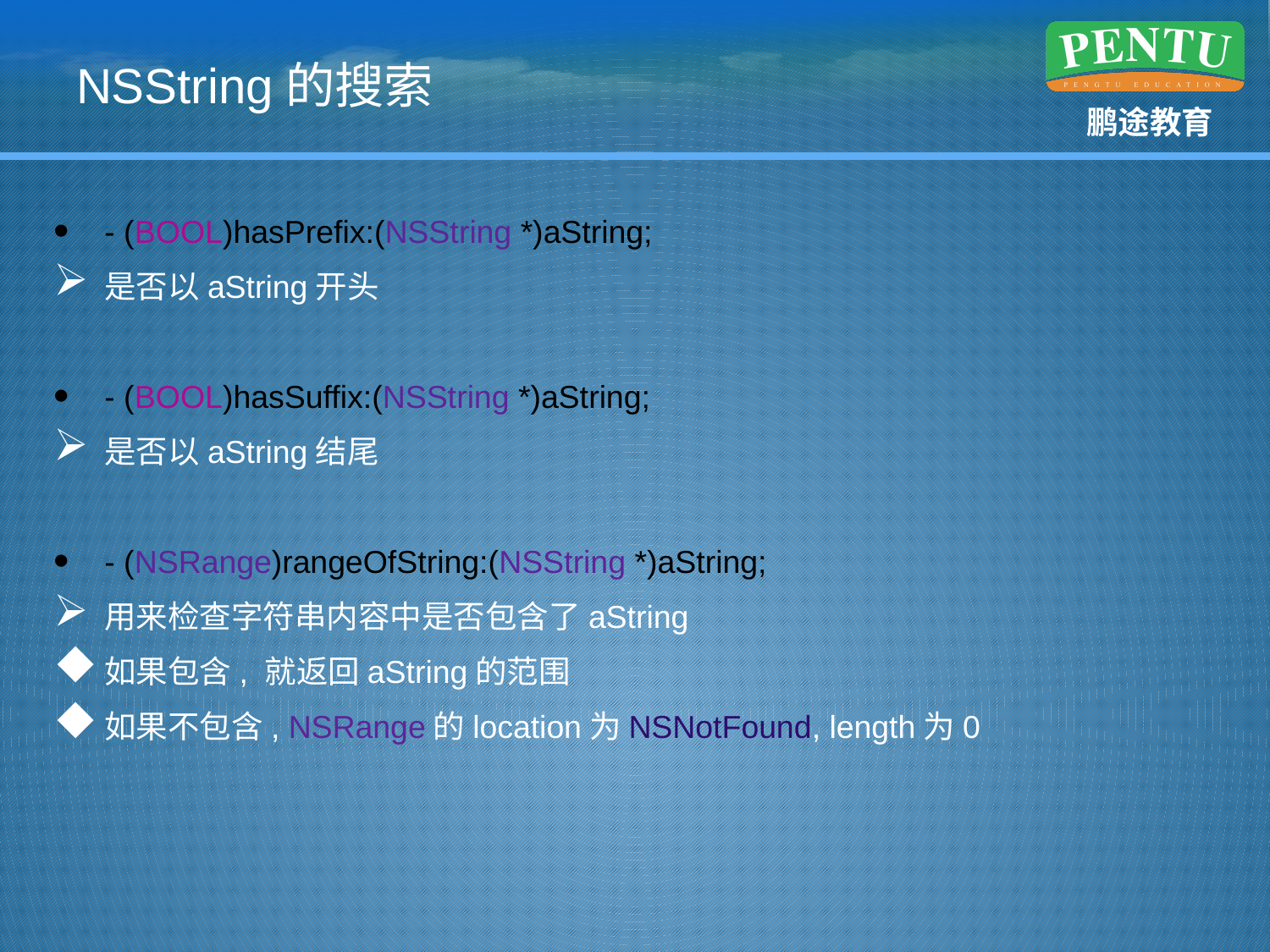

# NSString的搜索
- (BOOL)hasPrefix:(NSString *)aString;
是否以aString开头

- (BOOL)hasSuffix:(NSString *)aString;
是否以aString结尾

- (NSRange)rangeOfString:(NSString *)aString;
用来检查字符串内容中是否包含了aString
如果包含, 就返回aString的范围
如果不包含, NSRange的location为NSNotFound, length为0